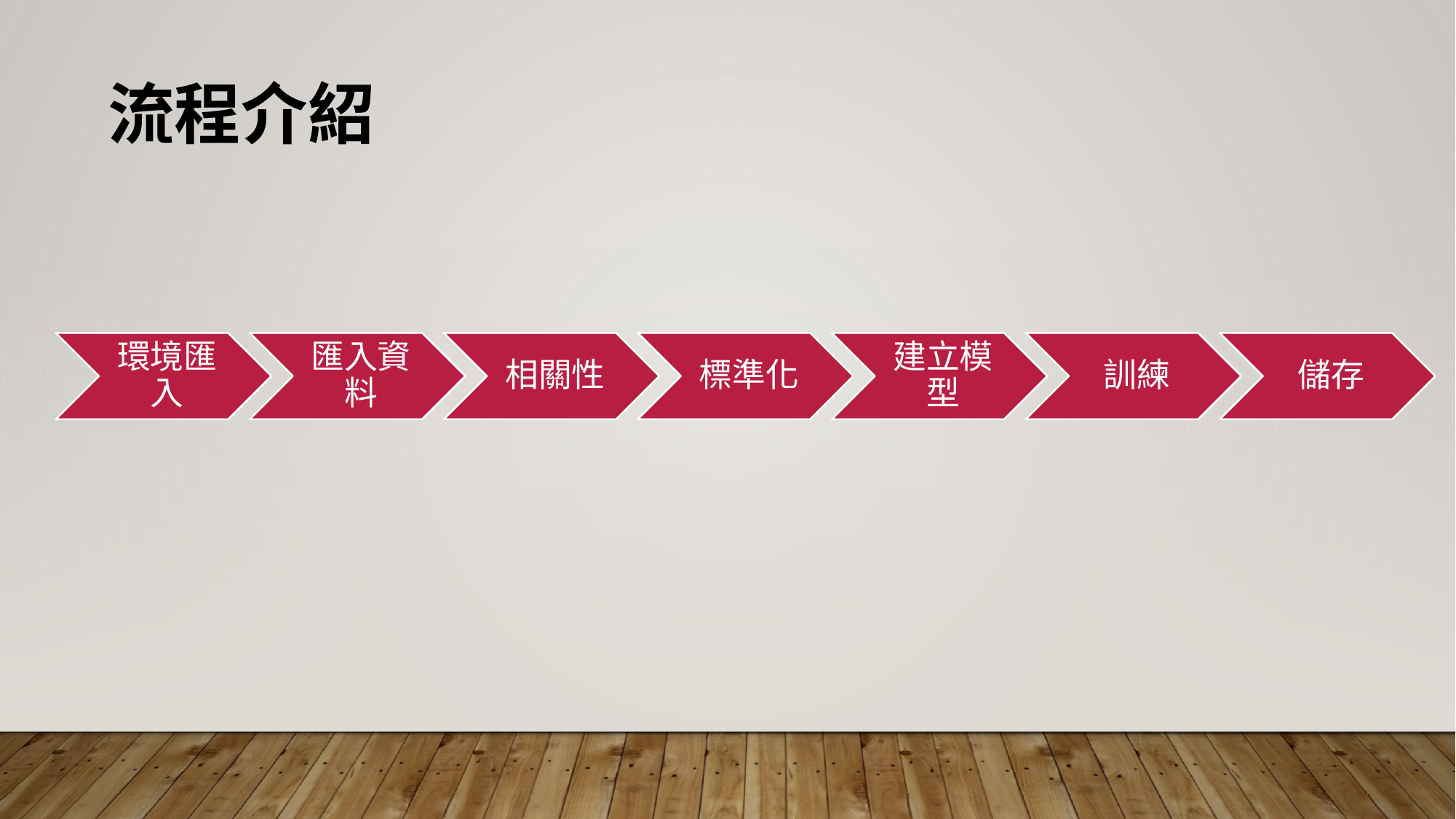

環境匯入
匯入資料
相關性
標準化
建立模型
訓練
儲存
流程介紹